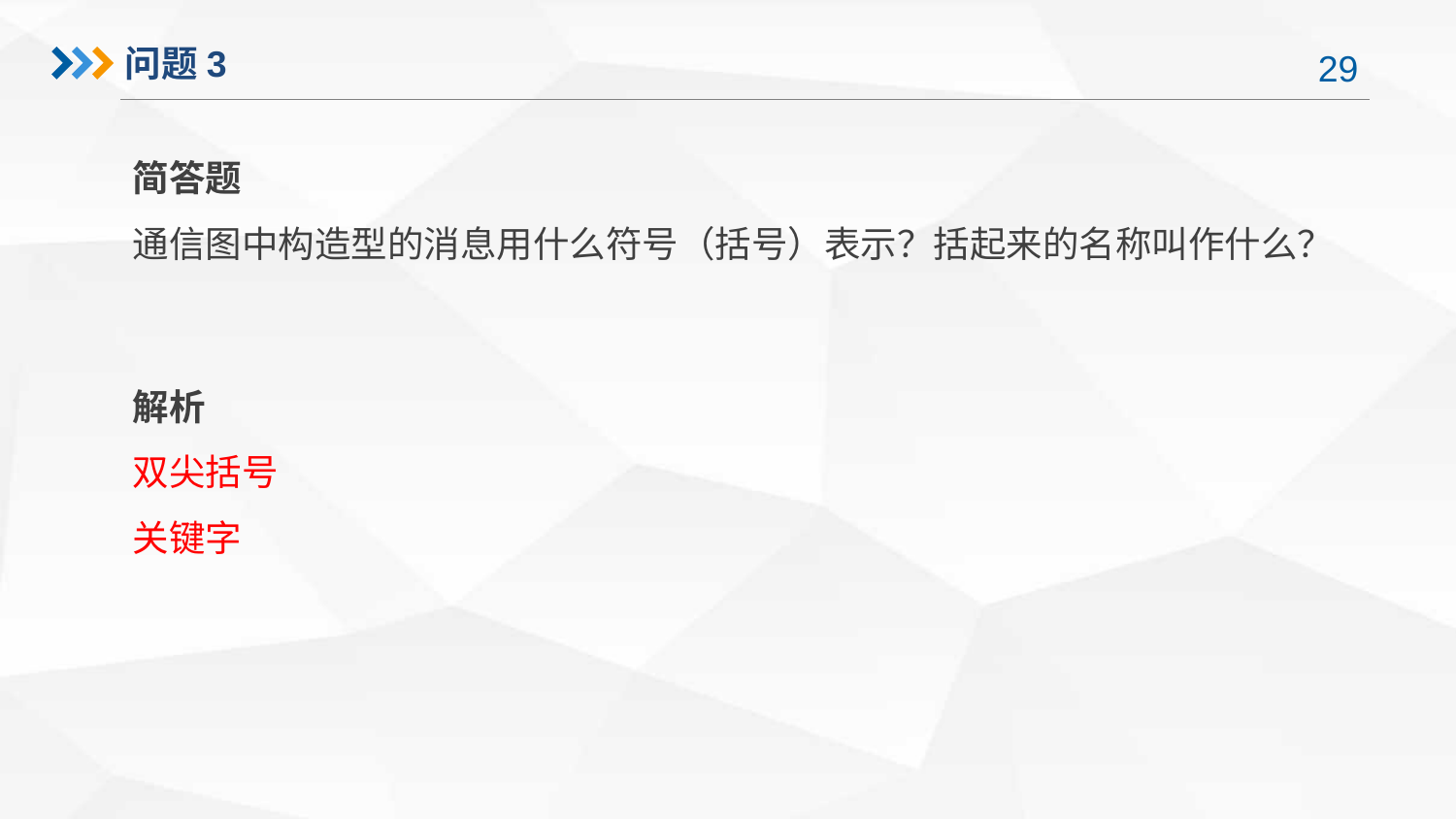

问题3

简答题
通信图中构造型的消息用什么符号（括号）表示？括起来的名称叫作什么？

解析
双尖括号
关键字